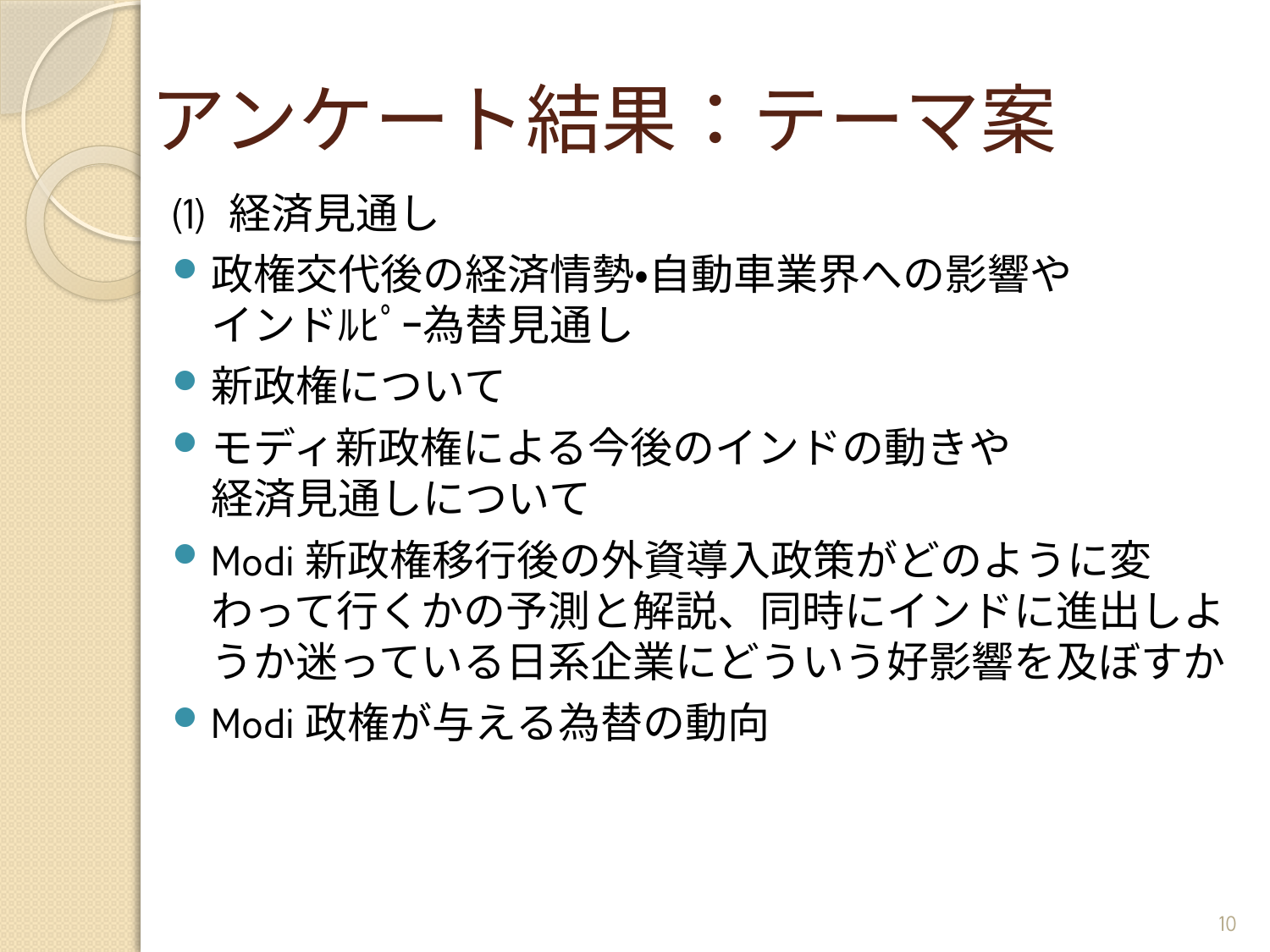

# アンケート結果：テーマ案
(1) 経済見通し
政権交代後の経済情勢・自動車業界への影響や
インドﾙﾋﾟｰ為替見通し
新政権について
モディ新政権による今後のインドの動きや
経済見通しについて
Modi新政権移行後の外資導入政策がどのように変わって行くかの予測と解説、同時にインドに進出しようか迷っている日系企業にどういう好影響を及ぼすか
Modi政権が与える為替の動向

10